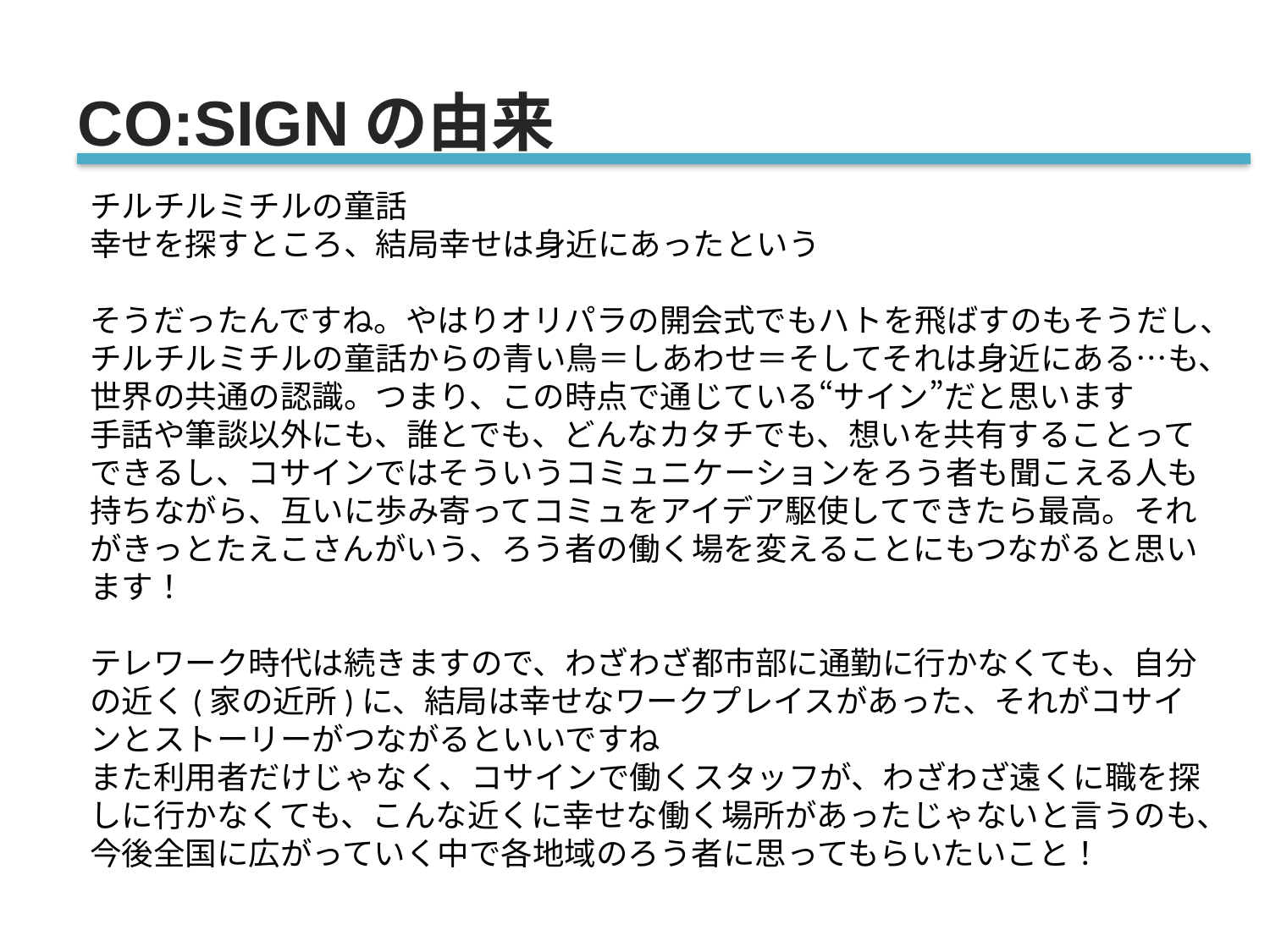

# CO:SIGNの由来
チルチルミチルの童話
幸せを探すところ、結局幸せは身近にあったという

そうだったんですね。やはりオリパラの開会式でもハトを飛ばすのもそうだし、チルチルミチルの童話からの青い鳥＝しあわせ＝そしてそれは身近にある…も、世界の共通の認識。つまり、この時点で通じている“サイン”だと思います
手話や筆談以外にも、誰とでも、どんなカタチでも、想いを共有することってできるし、コサインではそういうコミュニケーションをろう者も聞こえる人も持ちながら、互いに歩み寄ってコミュをアイデア駆使してできたら最高。それがきっとたえこさんがいう、ろう者の働く場を変えることにもつながると思います！

テレワーク時代は続きますので、わざわざ都市部に通勤に行かなくても、自分の近く(家の近所)に、結局は幸せなワークプレイスがあった、それがコサインとストーリーがつながるといいですね
また利用者だけじゃなく、コサインで働くスタッフが、わざわざ遠くに職を探しに行かなくても、こんな近くに幸せな働く場所があったじゃないと言うのも、今後全国に広がっていく中で各地域のろう者に思ってもらいたいこと！